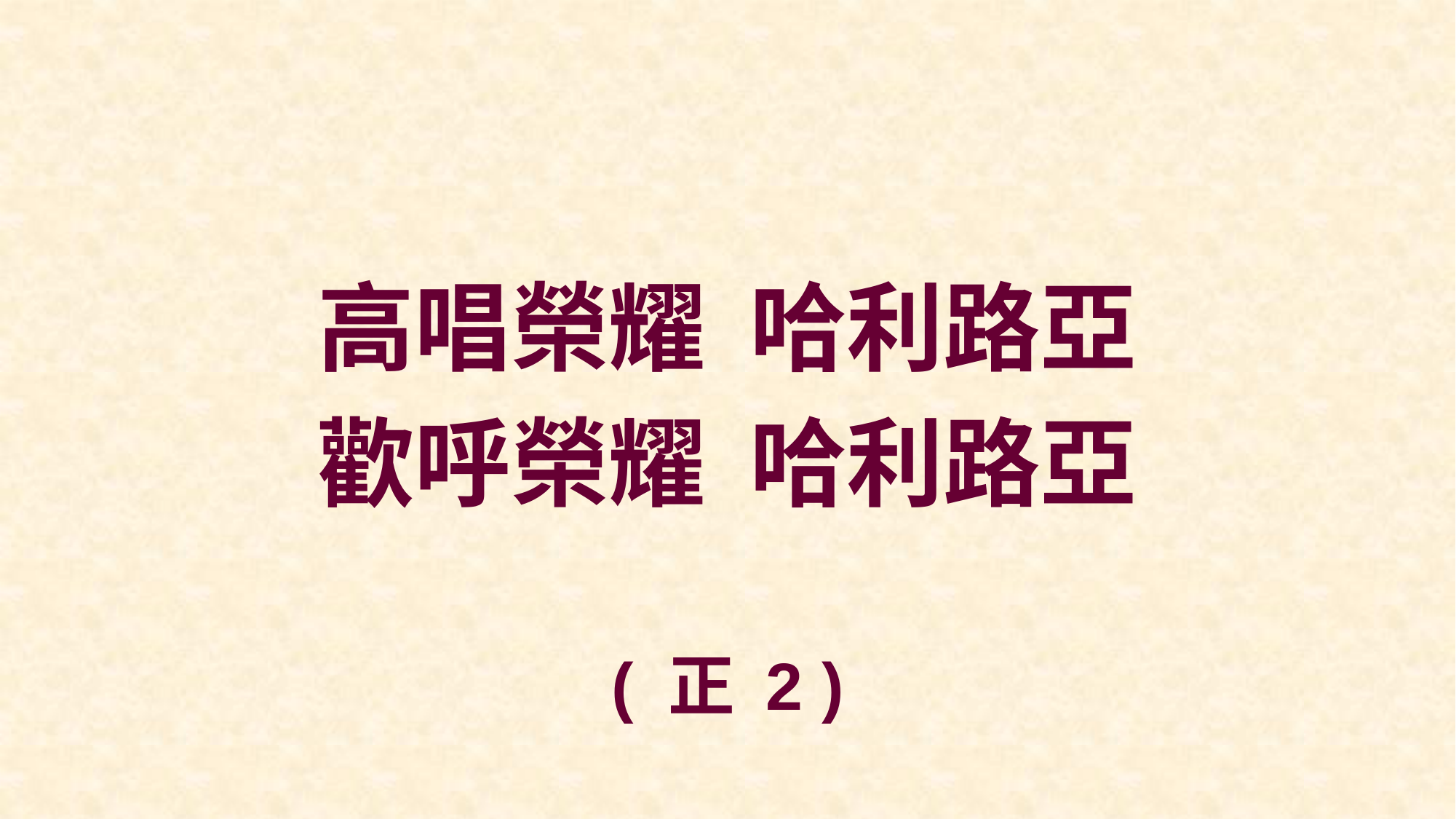

高唱榮耀  哈利路亞
歡呼榮耀  哈利路亞
( 正 2 )